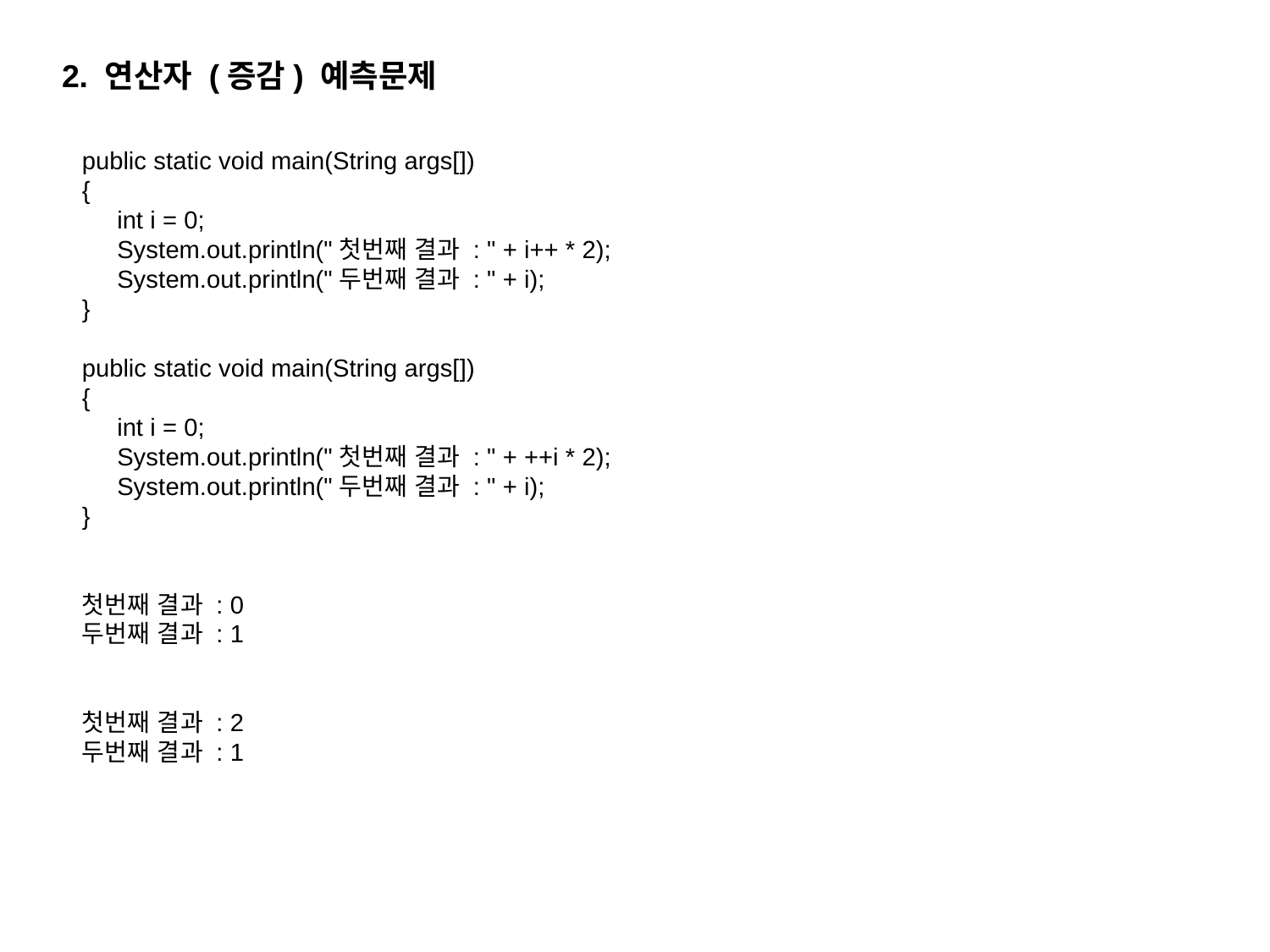

2. 연산자 (증감) 예측문제

public static void main(String args[])
{
     int i = 0;
     System.out.println("첫번째 결과 : " + i++ * 2);
     System.out.println("두번째 결과 : " + i);
}

public static void main(String args[])
{
     int i = 0;
     System.out.println("첫번째 결과 : " + ++i * 2);
     System.out.println("두번째 결과 : " + i);
}

첫번째 결과 : 0
두번째 결과 : 1

첫번째 결과 : 2
두번째 결과 : 1